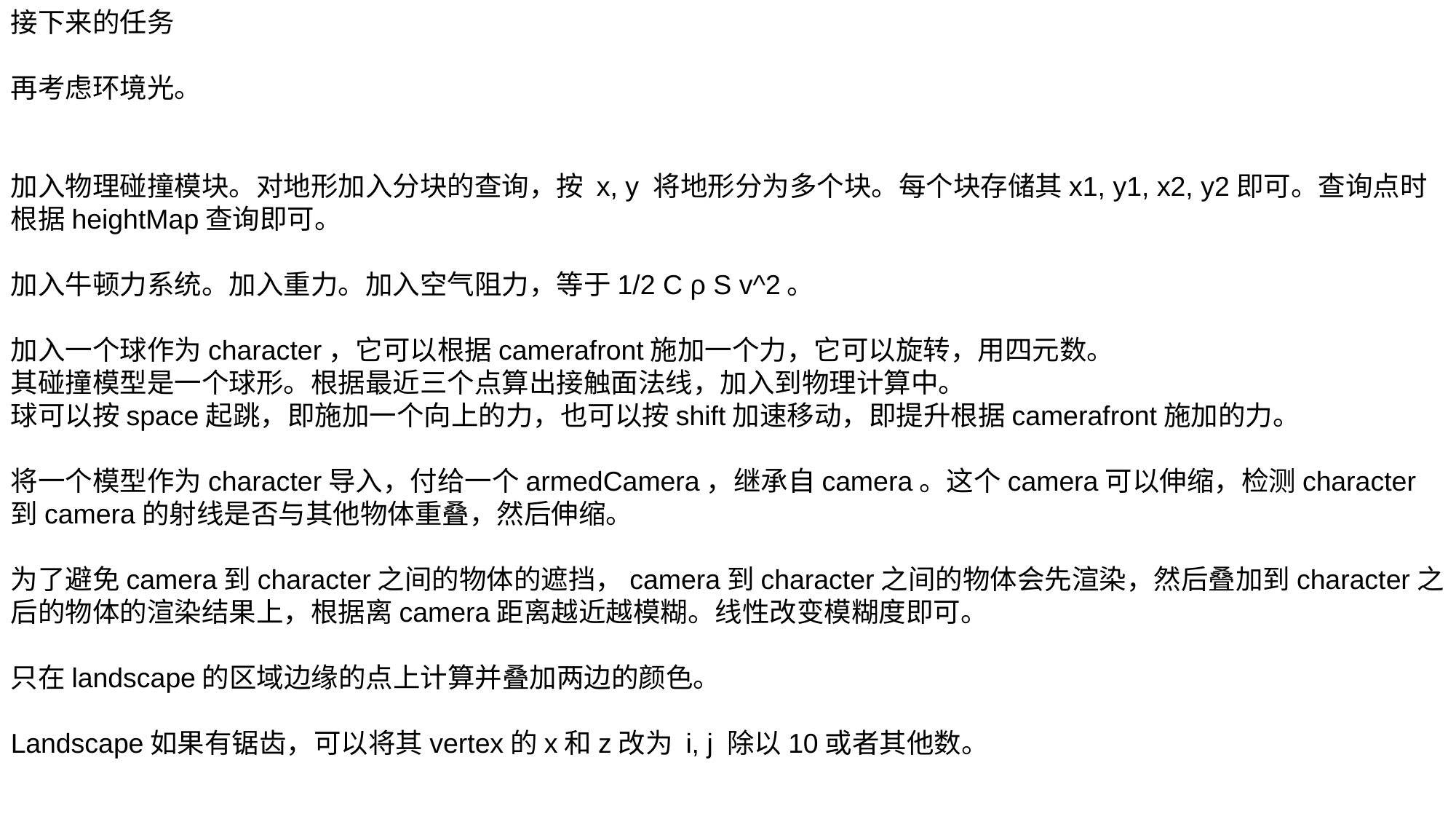

接下来的任务

再考虑环境光。

加入物理碰撞模块。对地形加入分块的查询，按 x, y 将地形分为多个块。每个块存储其x1, y1, x2, y2即可。查询点时根据heightMap查询即可。

加入牛顿力系统。加入重力。加入空气阻力，等于1/2 C ρ S v^2。

加入一个球作为character，它可以根据camerafront施加一个力，它可以旋转，用四元数。
其碰撞模型是一个球形。根据最近三个点算出接触面法线，加入到物理计算中。
球可以按space起跳，即施加一个向上的力，也可以按shift加速移动，即提升根据camerafront施加的力。

将一个模型作为character导入，付给一个armedCamera，继承自camera。这个camera可以伸缩，检测character到camera的射线是否与其他物体重叠，然后伸缩。

为了避免camera到character之间的物体的遮挡，camera到character之间的物体会先渲染，然后叠加到character之后的物体的渲染结果上，根据离camera距离越近越模糊。线性改变模糊度即可。

只在landscape的区域边缘的点上计算并叠加两边的颜色。

Landscape如果有锯齿，可以将其vertex的x和z改为 i, j 除以10或者其他数。